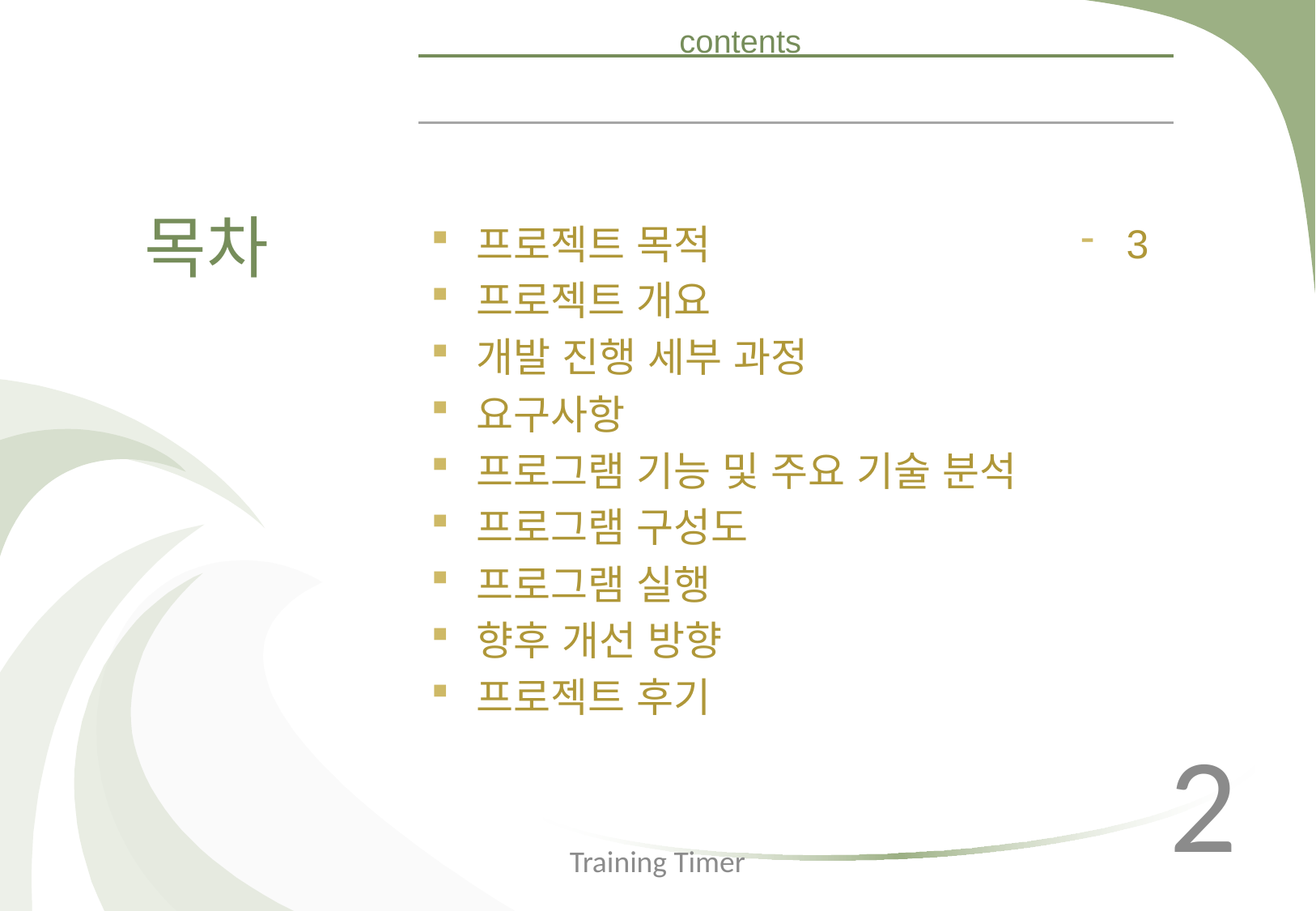

# contents
목차
3
프로젝트 목적
프로젝트 개요
개발 진행 세부 과정
요구사항
프로그램 기능 및 주요 기술 분석
프로그램 구성도
프로그램 실행
향후 개선 방향
프로젝트 후기
2
Training Timer